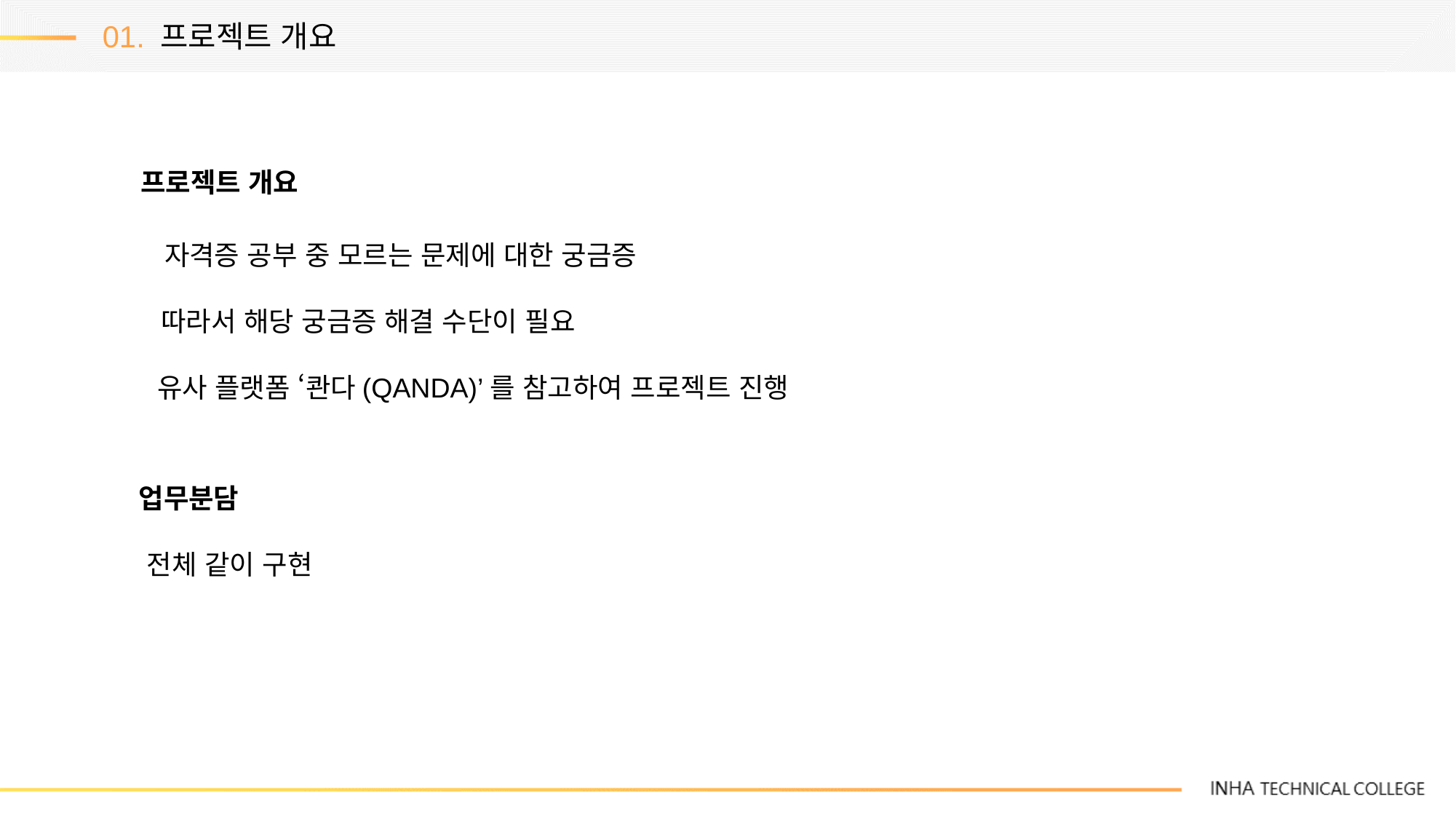

01. 프로젝트 개요
프로젝트 개요
자격증 공부 중 모르는 문제에 대한 궁금증
따라서 해당 궁금증 해결 수단이 필요
유사 플랫폼 ‘콴다(QANDA)’를 참고하여 프로젝트 진행
업무분담
전체 같이 구현